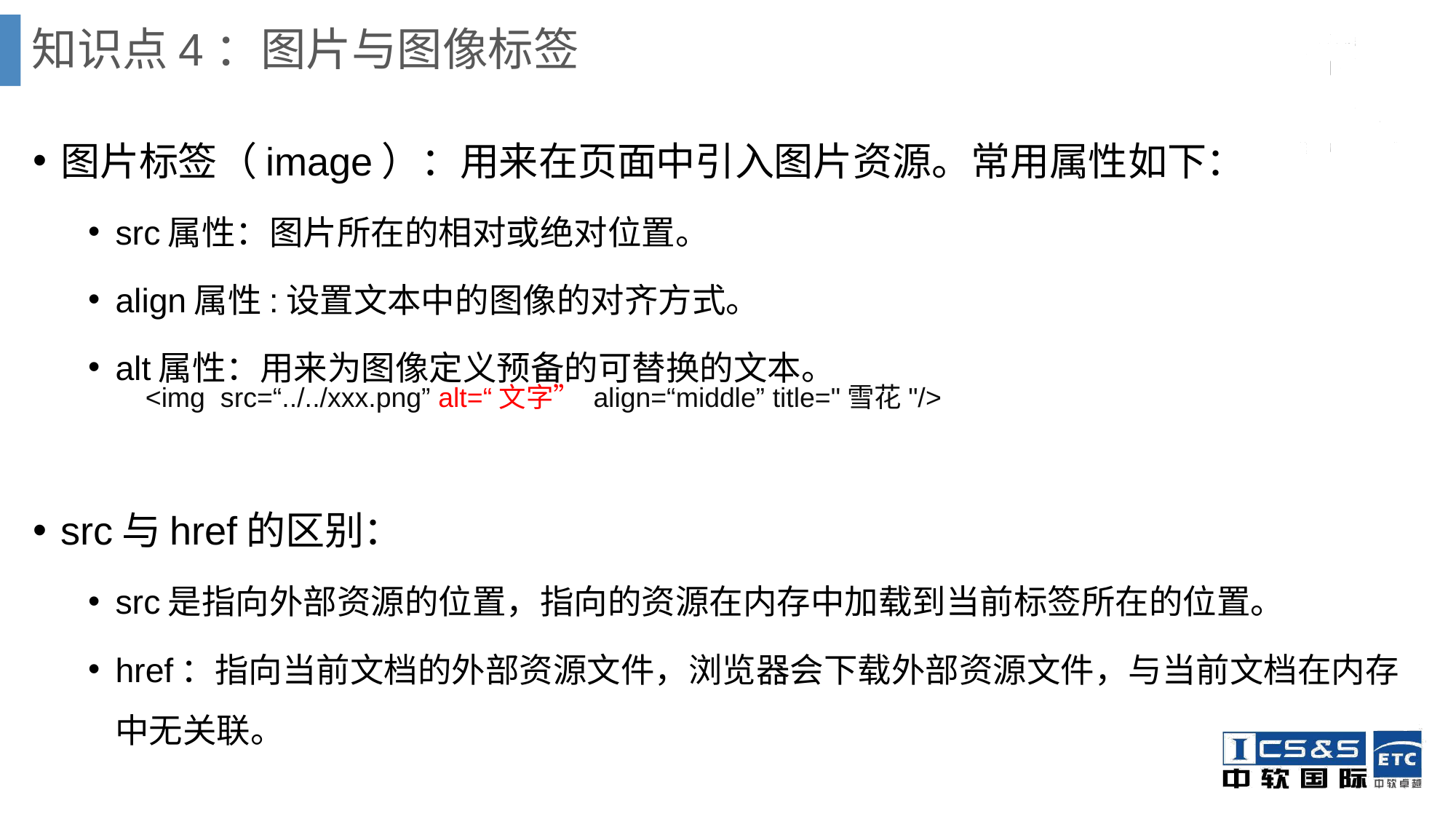

# 知识点4：图片与图像标签
图片标签（image）：用来在页面中引入图片资源。常用属性如下：
src属性：图片所在的相对或绝对位置。
align属性:设置文本中的图像的对齐方式。
alt属性：用来为图像定义预备的可替换的文本。

src与href的区别：
src是指向外部资源的位置，指向的资源在内存中加载到当前标签所在的位置。
href：指向当前文档的外部资源文件，浏览器会下载外部资源文件，与当前文档在内存中无关联。

 <img  src=“../../xxx.png” alt=“文字” align=“middle” title="雪花"/>